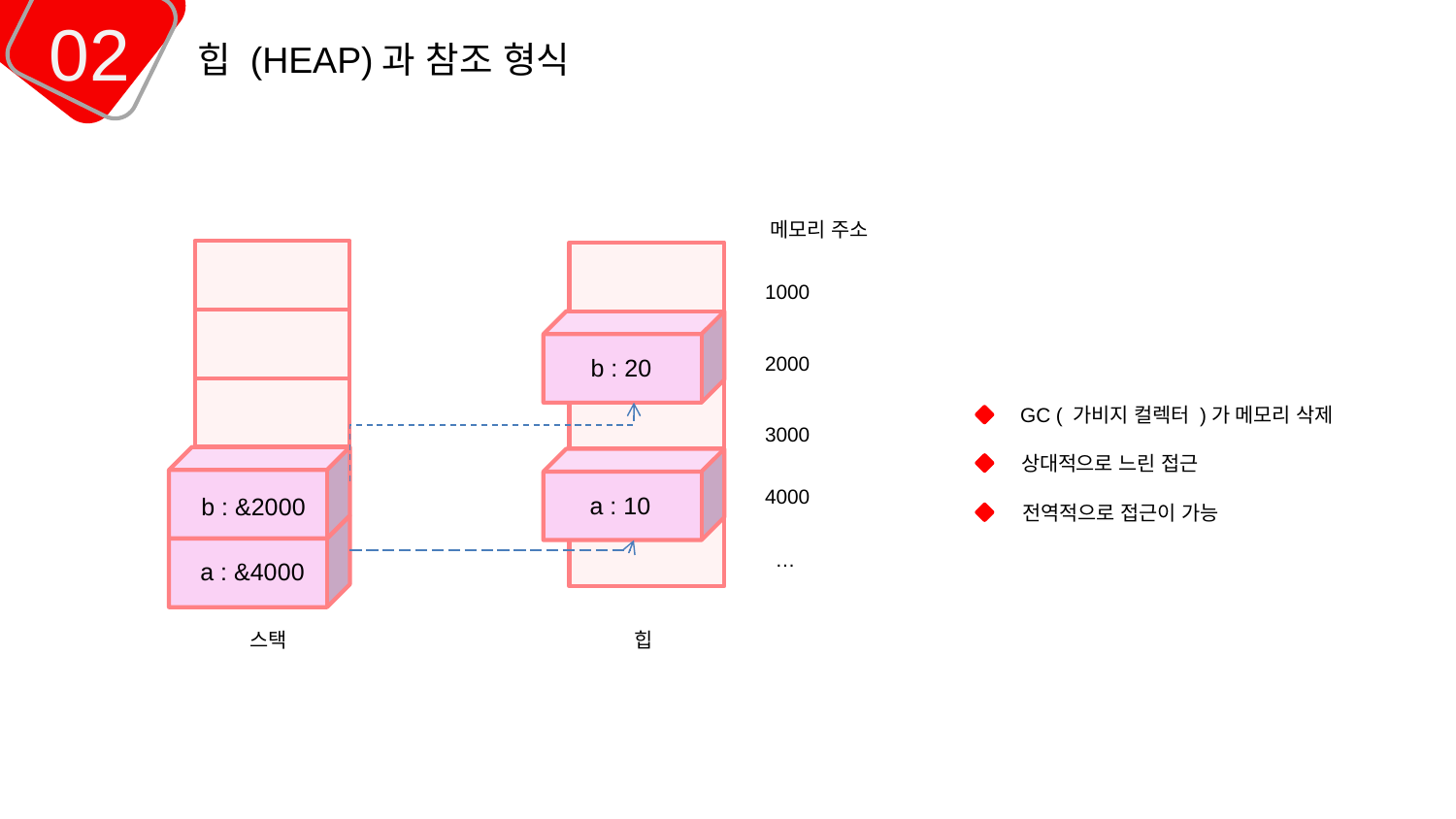

02
힙 (HEAP)과 참조 형식
메모리 주소

1000

b : 20

2000

3000

b : &2000

a : 10
4000

a : &4000
…
스택
힙
GC ( 가비지 컬렉터 )가 메모리 삭제

상대적으로 느린 접근

전역적으로 접근이 가능